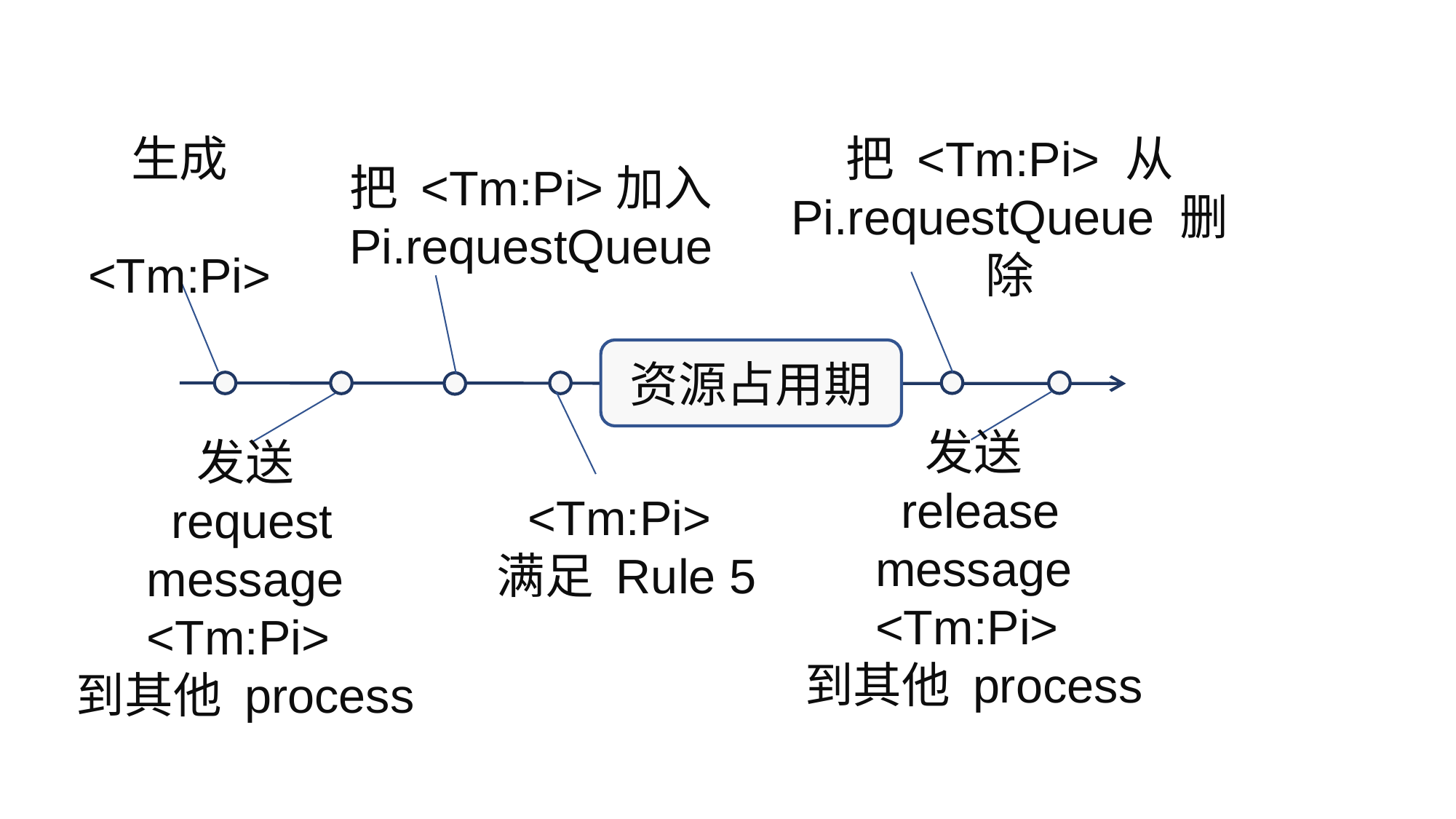

生成
 <Tm:Pi>
把 <Tm:Pi>加入 Pi.requestQueue
把 <Tm:Pi> 从 Pi.requestQueue 删除
资源占用期

发送
 request message <Tm:Pi>
到其他 process
发送
 release message <Tm:Pi>
到其他 process
<Tm:Pi>
满足 Rule 5